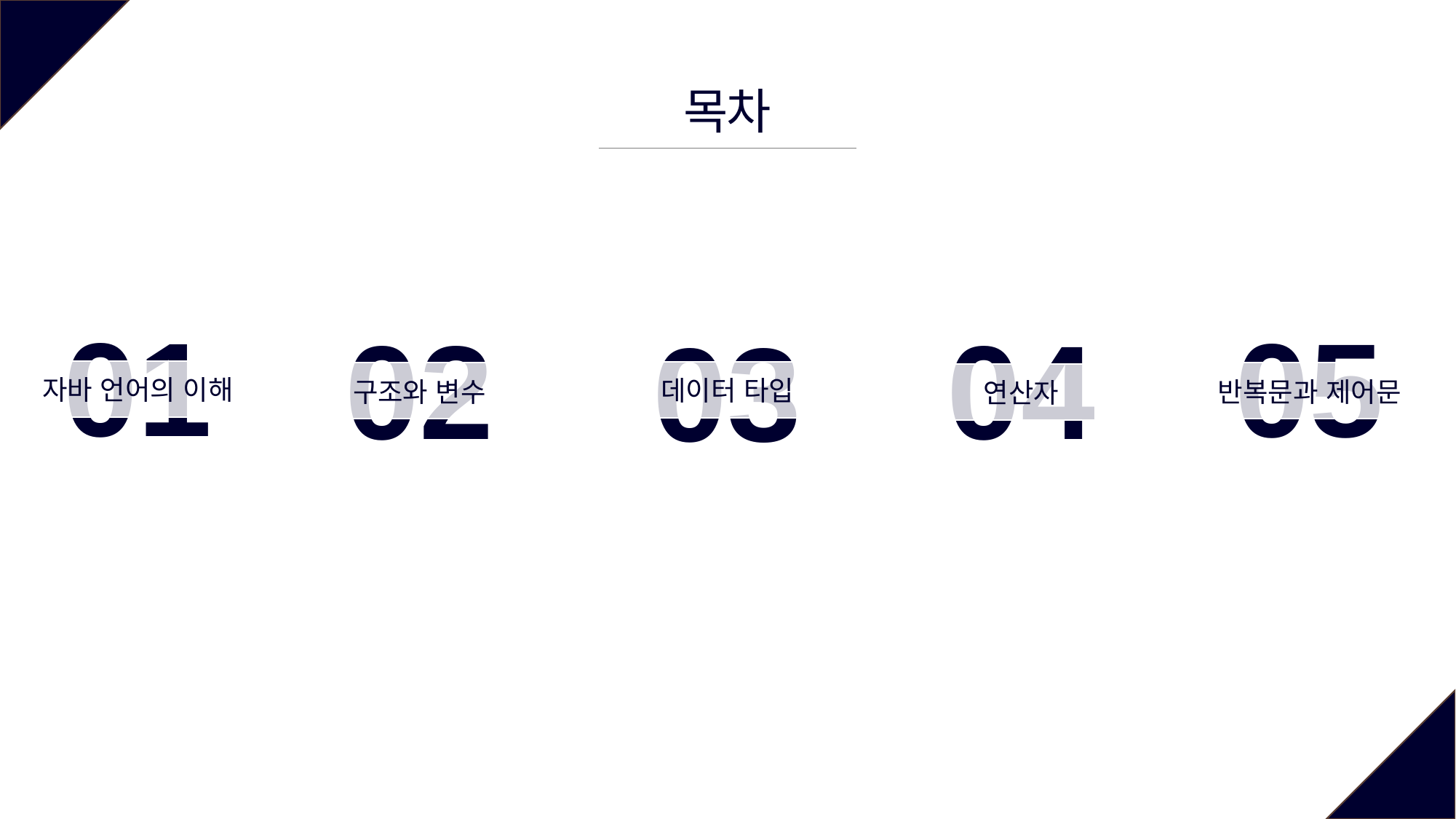

목차
01
05
02
04
03
자바 언어의 이해
데이터 타입
구조와 변수
반복문과 제어문
연산자